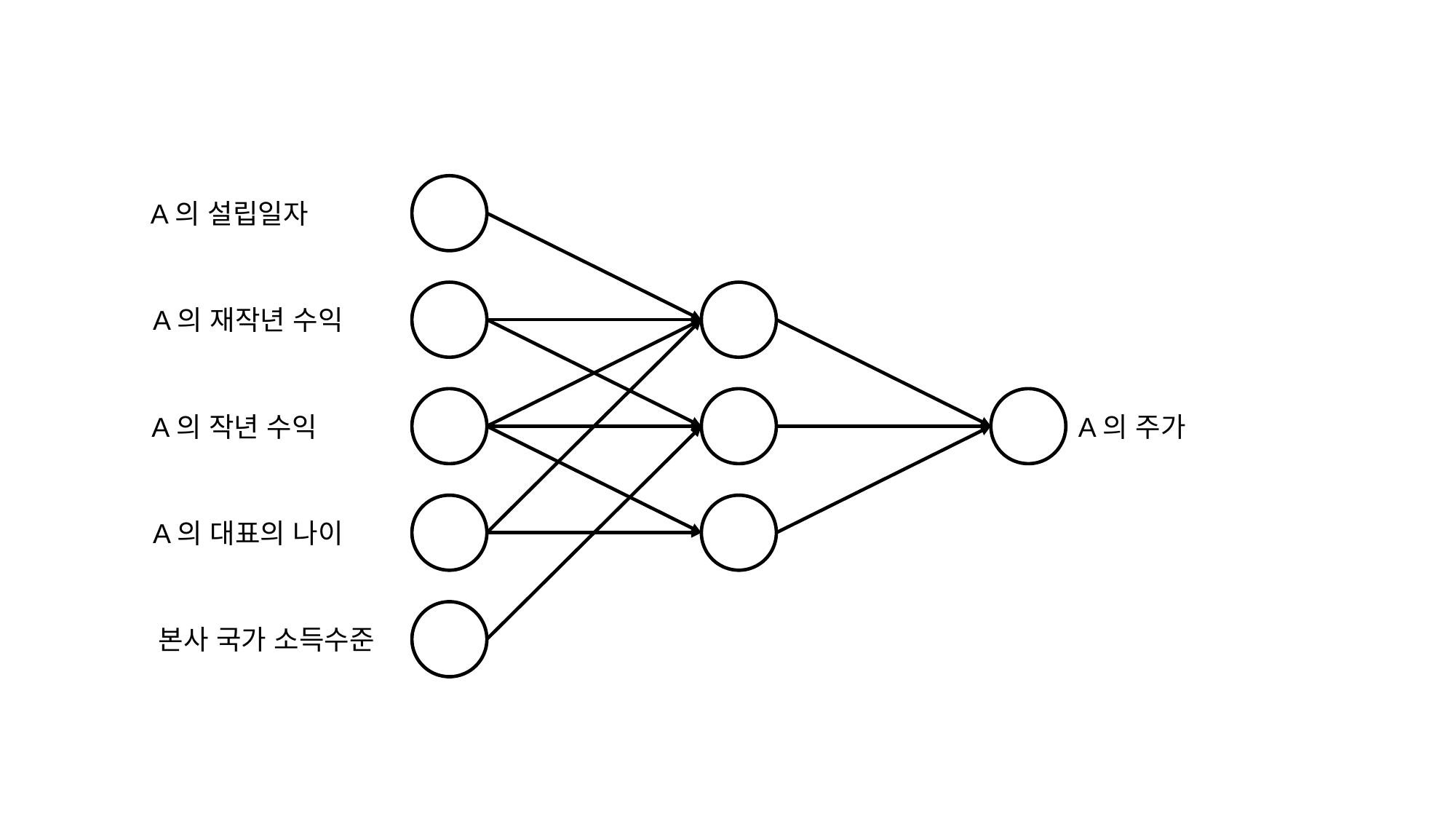

A의 설립일자

A의 재작년 수익

A의 작년 수익
A의 주가

A의 대표의 나이

본사 국가 소득수준